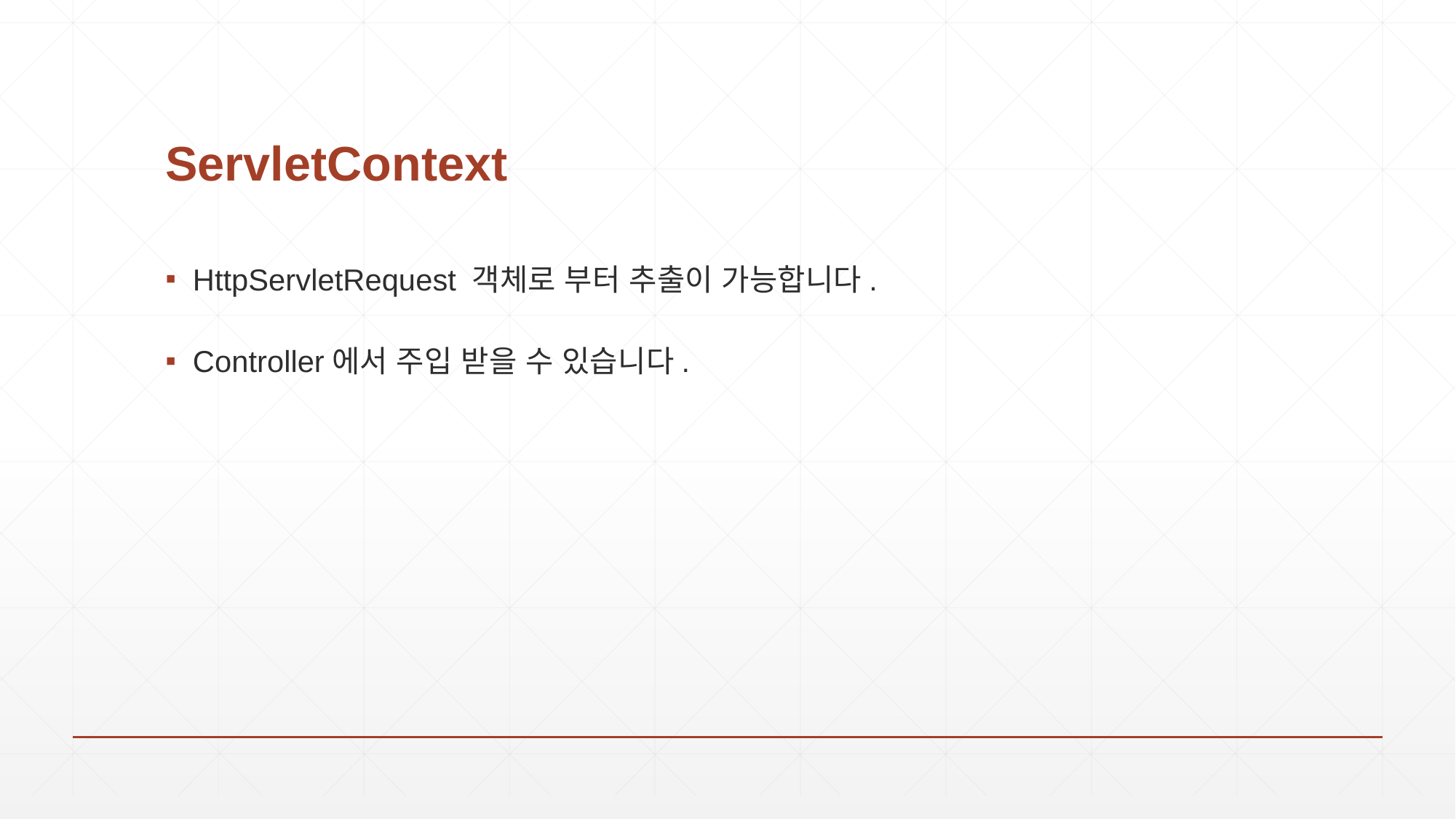

# ServletContext
HttpServletRequest 객체로 부터 추출이 가능합니다.
Controller에서 주입 받을 수 있습니다.